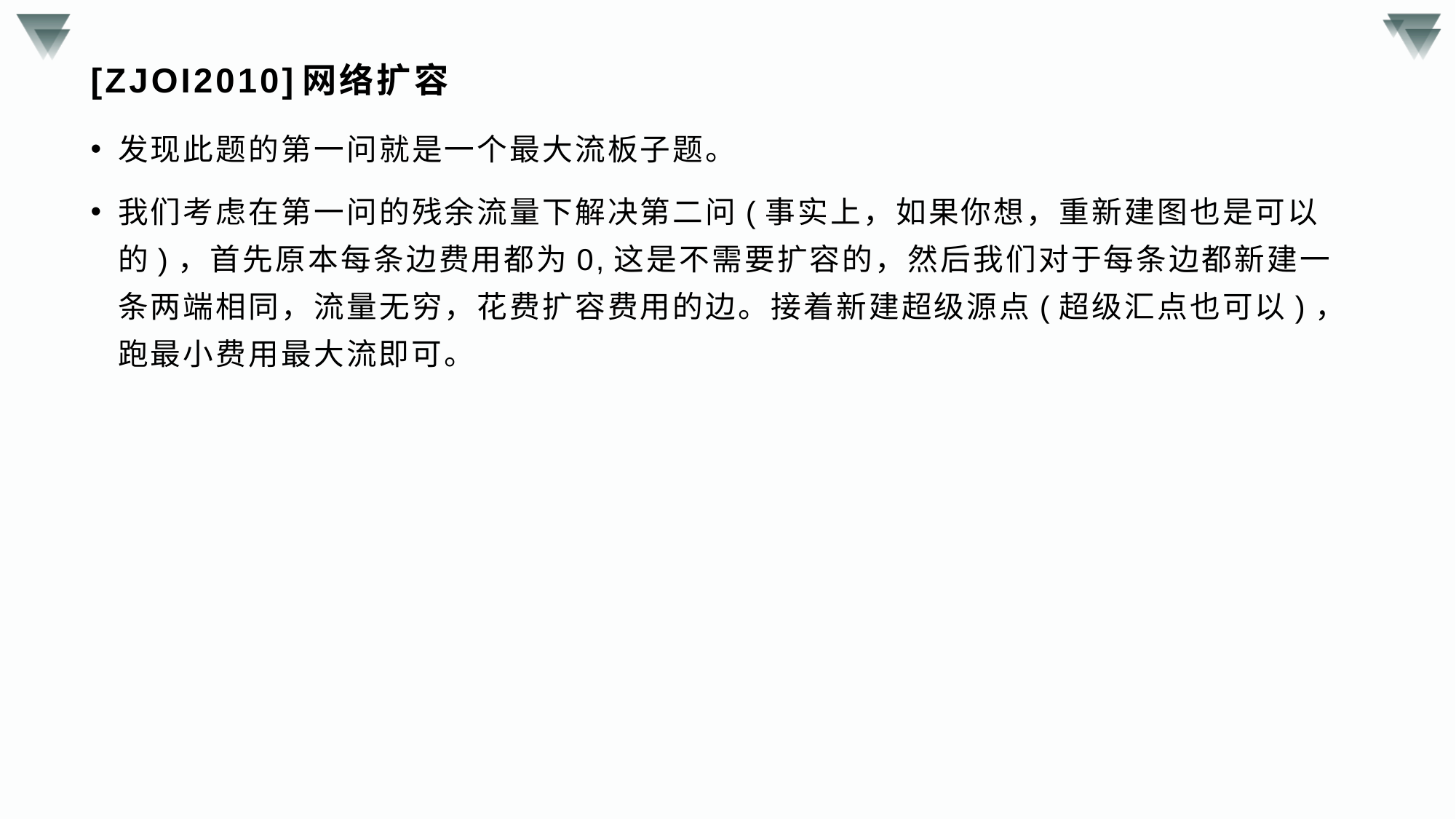

# [ZJOI2010]网络扩容
发现此题的第一问就是一个最大流板子题。
我们考虑在第一问的残余流量下解决第二问(事实上，如果你想，重新建图也是可以的)，首先原本每条边费用都为0,这是不需要扩容的，然后我们对于每条边都新建一条两端相同，流量无穷，花费扩容费用的边。接着新建超级源点(超级汇点也可以)，跑最小费用最大流即可。